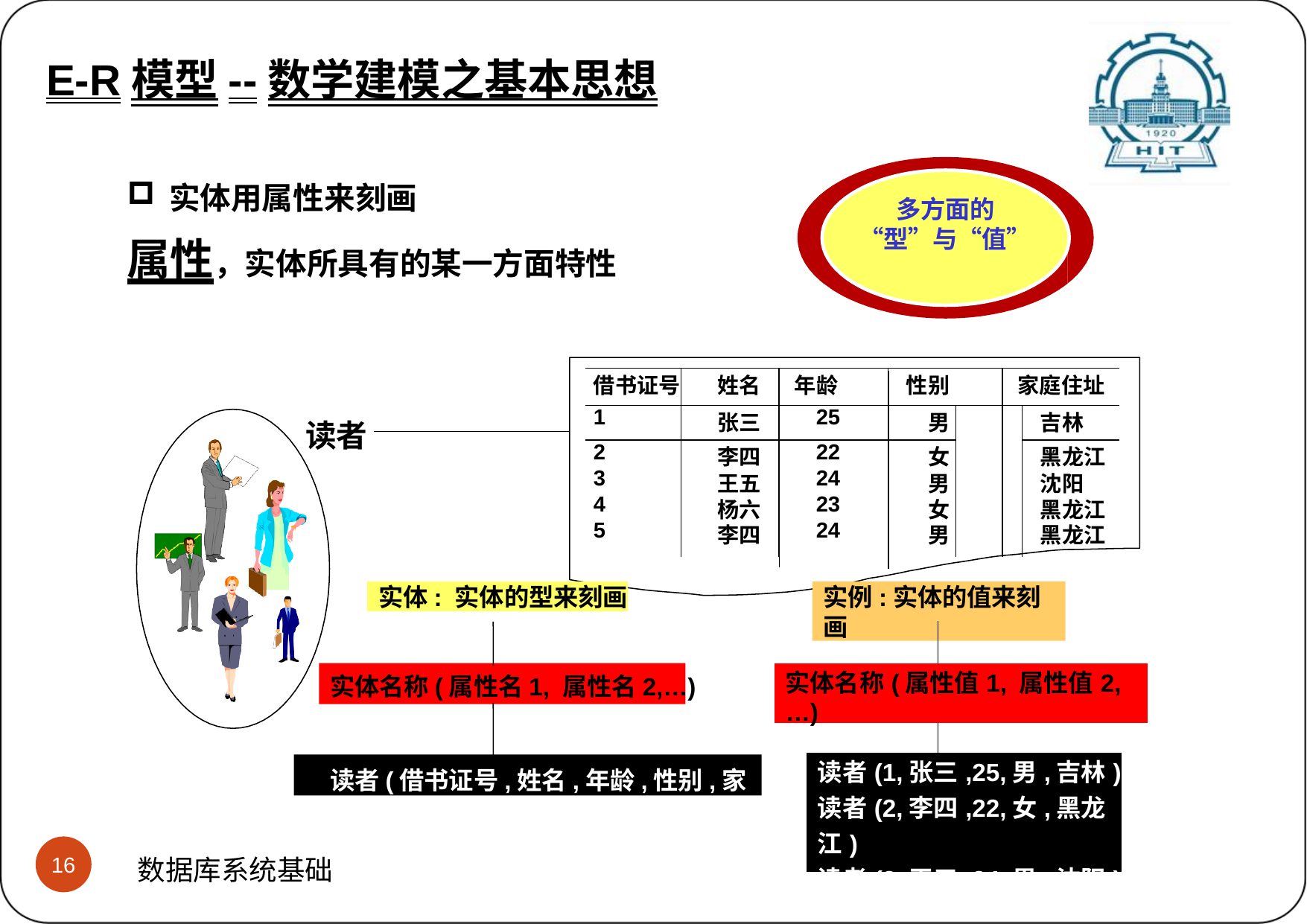

E-R模型--数学建模之基本思想
# E-R模型--数据建模之基本思想 (4)怎样刻画实体呢?

实体用属性来刻画
属性，实体所具有的某一方面特性
多方面的 “型”与“值”

| 借书证号 | 姓名 | 年龄 | 性别 |  | 家庭住址 |  |
| --- | --- | --- | --- | --- | --- | --- |
| 1 | 张三 | 25 | 男 |  |  | 吉林 |
| 2 | 李四 | 22 | 女 |  |  | 黑龙江 |
| 3 | 王五 | 24 | 男 |  |  | 沈阳 |
| 4 | 杨六 | 23 | 女 |  |  | 黑龙江 |
| 5 | 李四 | 24 | 男 |  |  | 黑龙江 |

读者

实体: 实体的型来刻画
实例:实体的值来刻画
|  |  |  |  |
| --- | --- | --- | --- |
| 实体名称(属性值1, 属性值2, …) |  |  |  |
|  |  |  |  |
|  | 读者(1,张三,25,男,吉林) 读者(2,李四,22,女,黑龙江) 读者(3,王五,24,男,沈阳) |  |  |

实体名称(属性名1, 属性名2,…)

读者(借书证号,姓名,年龄,性别,家庭住址)